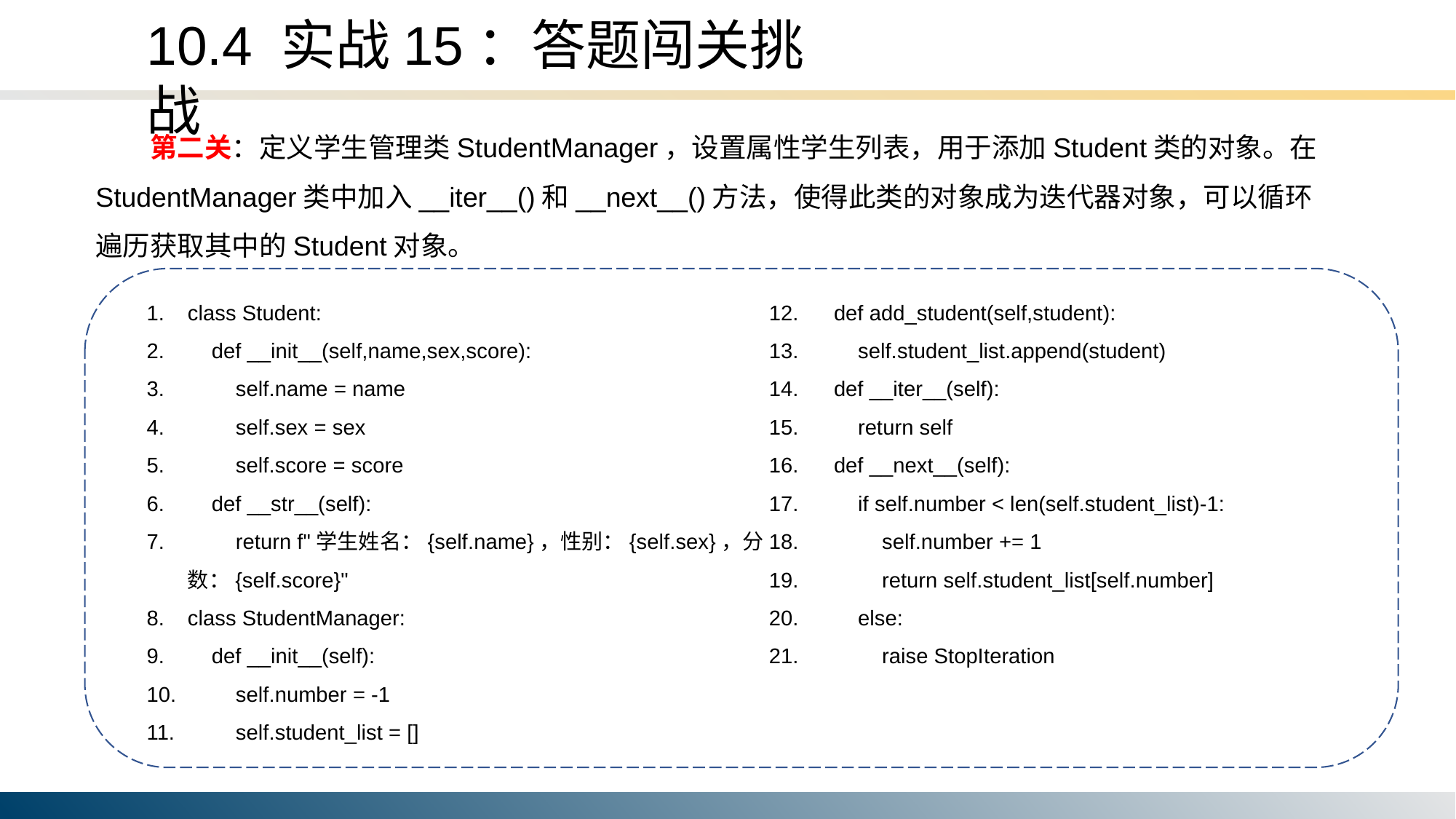

10.4 实战15：答题闯关挑战
第二关：定义学生管理类StudentManager，设置属性学生列表，用于添加Student类的对象。在StudentManager类中加入__iter__()和__next__()方法，使得此类的对象成为迭代器对象，可以循环遍历获取其中的Student对象。

class Student:
    def __init__(self,name,sex,score):
        self.name = name
        self.sex = sex
        self.score = score
    def __str__(self):
        return f"学生姓名：{self.name}，性别：{self.sex}，分数：{self.score}"
class StudentManager:
    def __init__(self):
        self.number = -1
        self.student_list = []
    def add_student(self,student):
        self.student_list.append(student)
    def __iter__(self):
        return self
    def __next__(self):
        if self.number < len(self.student_list)-1:
            self.number += 1
            return self.student_list[self.number]
        else:
            raise StopIteration